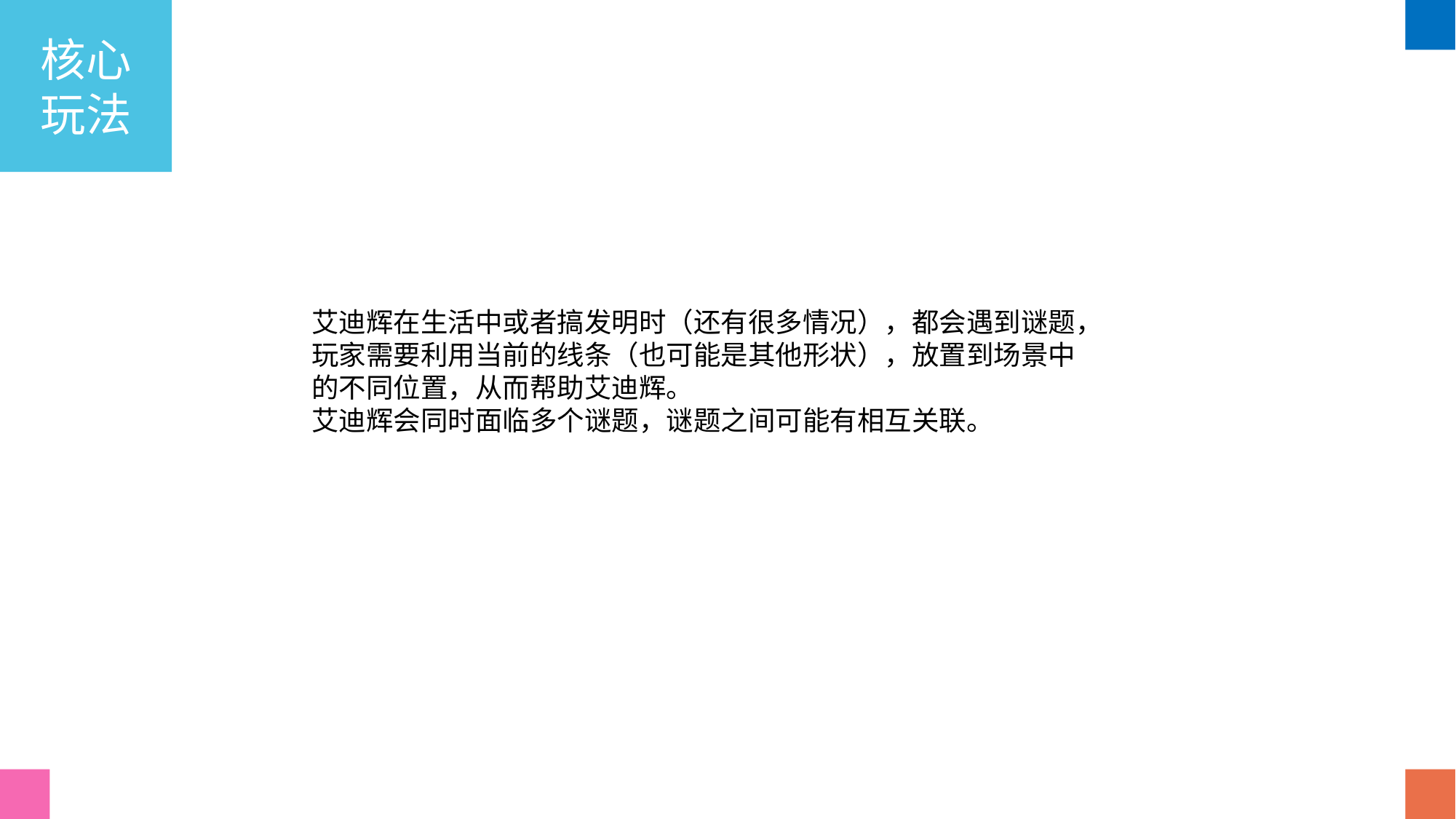

核心
玩法

艾迪辉在生活中或者搞发明时（还有很多情况），都会遇到谜题，玩家需要利用当前的线条（也可能是其他形状），放置到场景中的不同位置，从而帮助艾迪辉。
艾迪辉会同时面临多个谜题，谜题之间可能有相互关联。